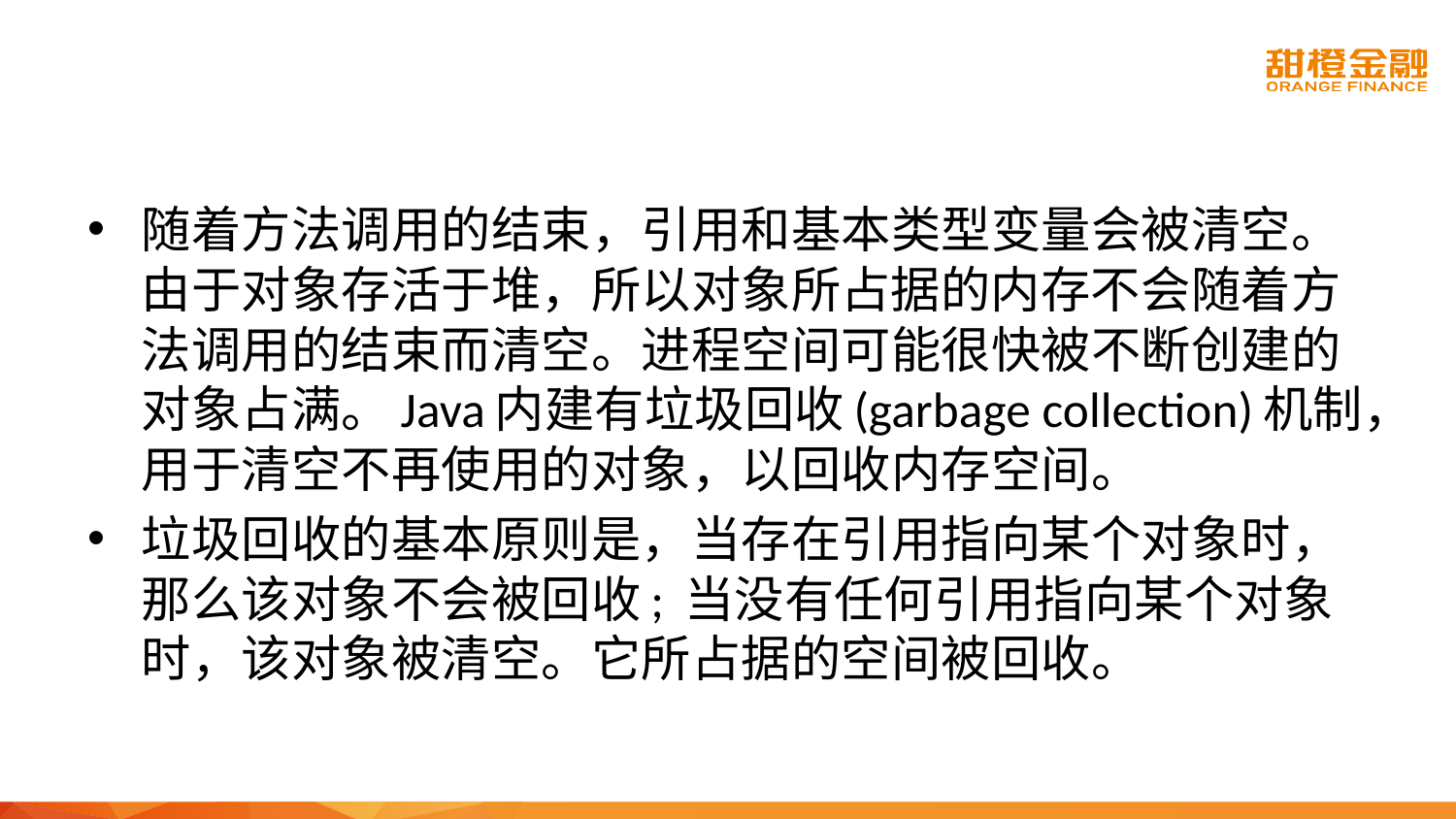

#
随着方法调用的结束，引用和基本类型变量会被清空。由于对象存活于堆，所以对象所占据的内存不会随着方法调用的结束而清空。进程空间可能很快被不断创建的对象占满。Java内建有垃圾回收(garbage collection)机制，用于清空不再使用的对象，以回收内存空间。
垃圾回收的基本原则是，当存在引用指向某个对象时，那么该对象不会被回收; 当没有任何引用指向某个对象时，该对象被清空。它所占据的空间被回收。